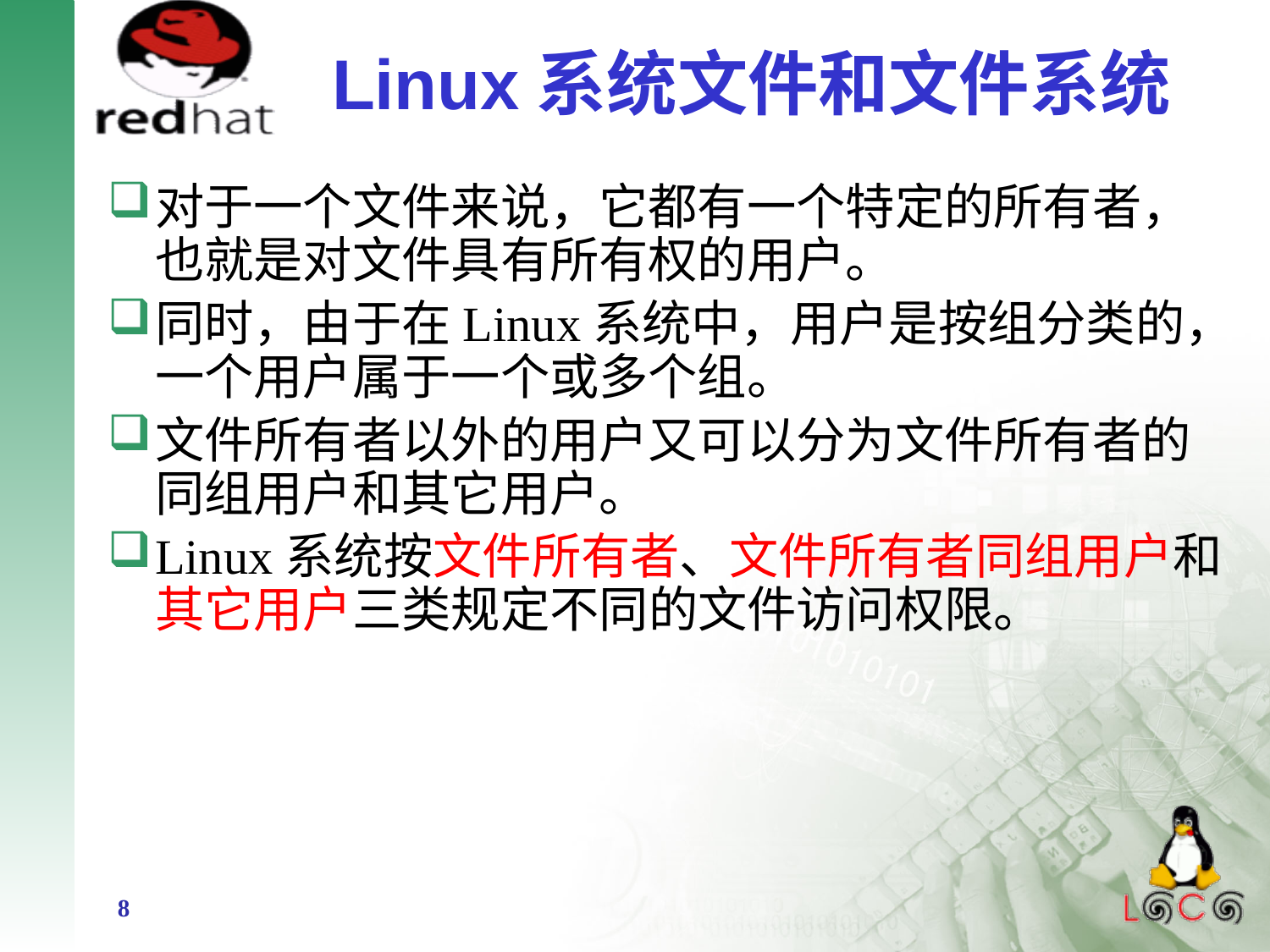

# Linux系统文件和文件系统
对于一个文件来说，它都有一个特定的所有者，也就是对文件具有所有权的用户。
同时，由于在Linux系统中，用户是按组分类的，一个用户属于一个或多个组。
文件所有者以外的用户又可以分为文件所有者的同组用户和其它用户。
Linux系统按文件所有者、文件所有者同组用户和其它用户三类规定不同的文件访问权限。
8